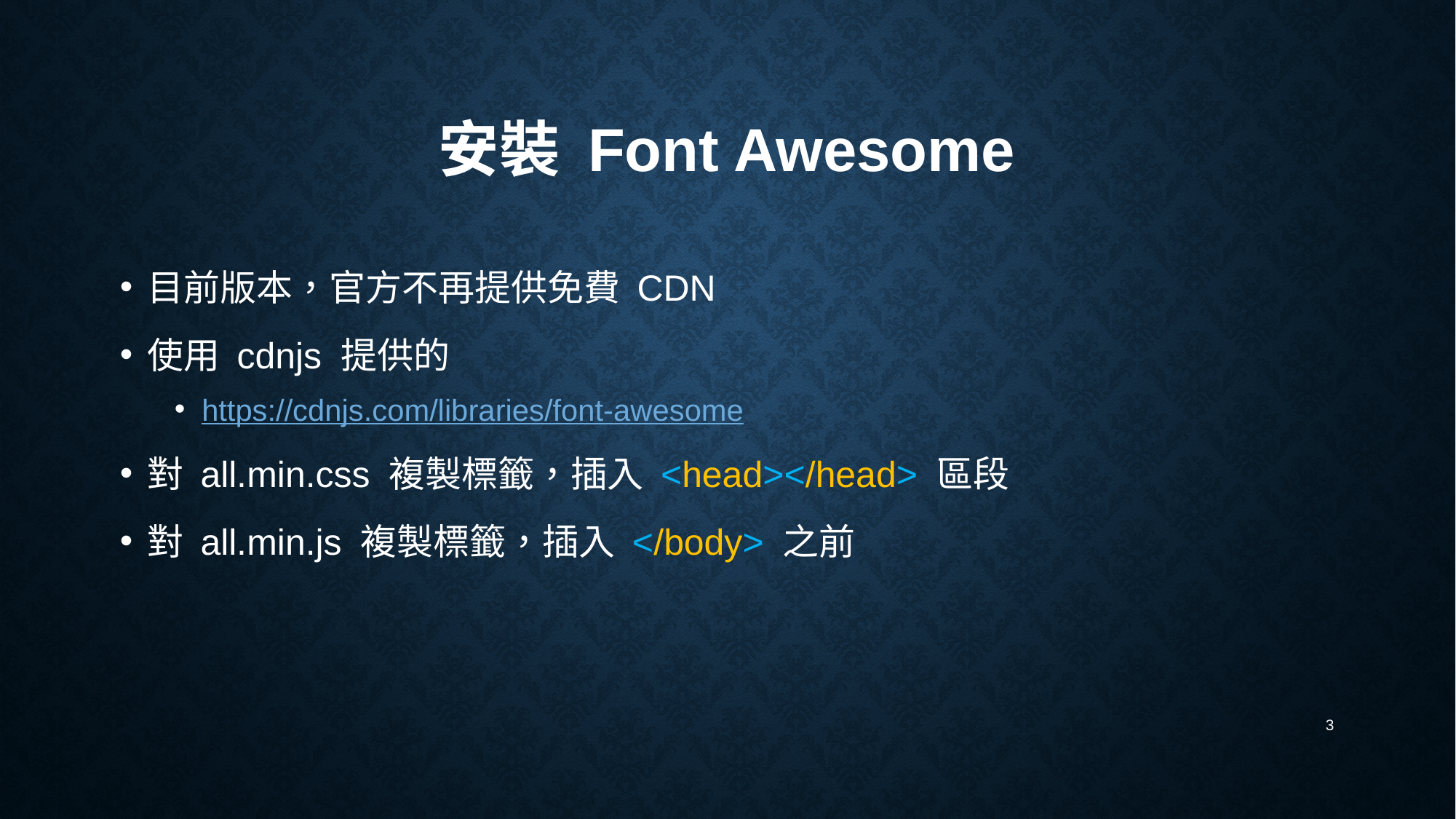

# 安裝 Font Awesome
目前版本，官方不再提供免費 CDN
使用 cdnjs 提供的
https://cdnjs.com/libraries/font-awesome
對 all.min.css 複製標籤，插入 <head></head> 區段
對 all.min.js 複製標籤，插入 </body> 之前
3